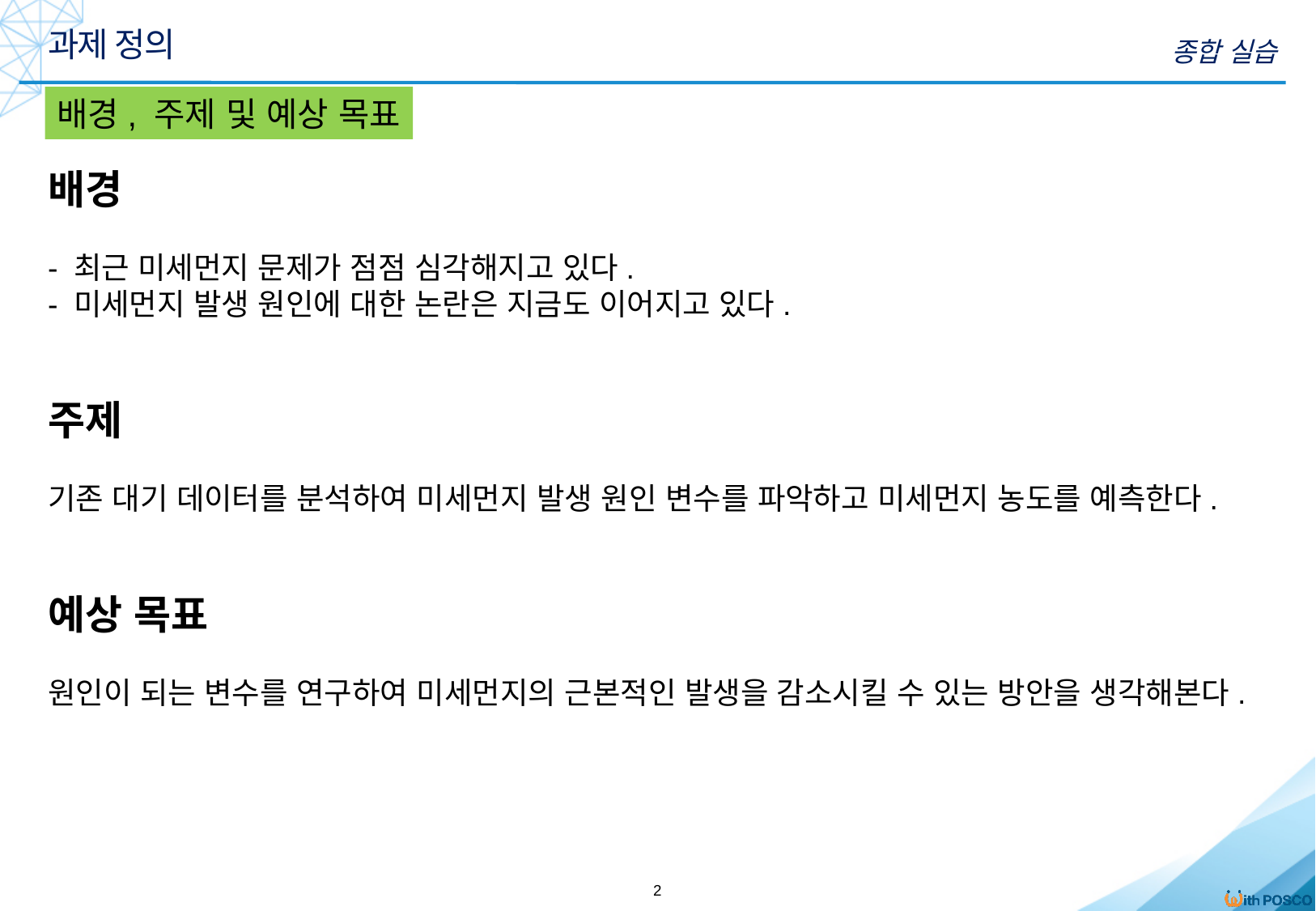

과제 정의
종합 실습
배경, 주제 및 예상 목표
배경

- 최근 미세먼지 문제가 점점 심각해지고 있다.
- 미세먼지 발생 원인에 대한 논란은 지금도 이어지고 있다.

주제

기존 대기 데이터를 분석하여 미세먼지 발생 원인 변수를 파악하고 미세먼지 농도를 예측한다.

예상 목표

원인이 되는 변수를 연구하여 미세먼지의 근본적인 발생을 감소시킬 수 있는 방안을 생각해본다.